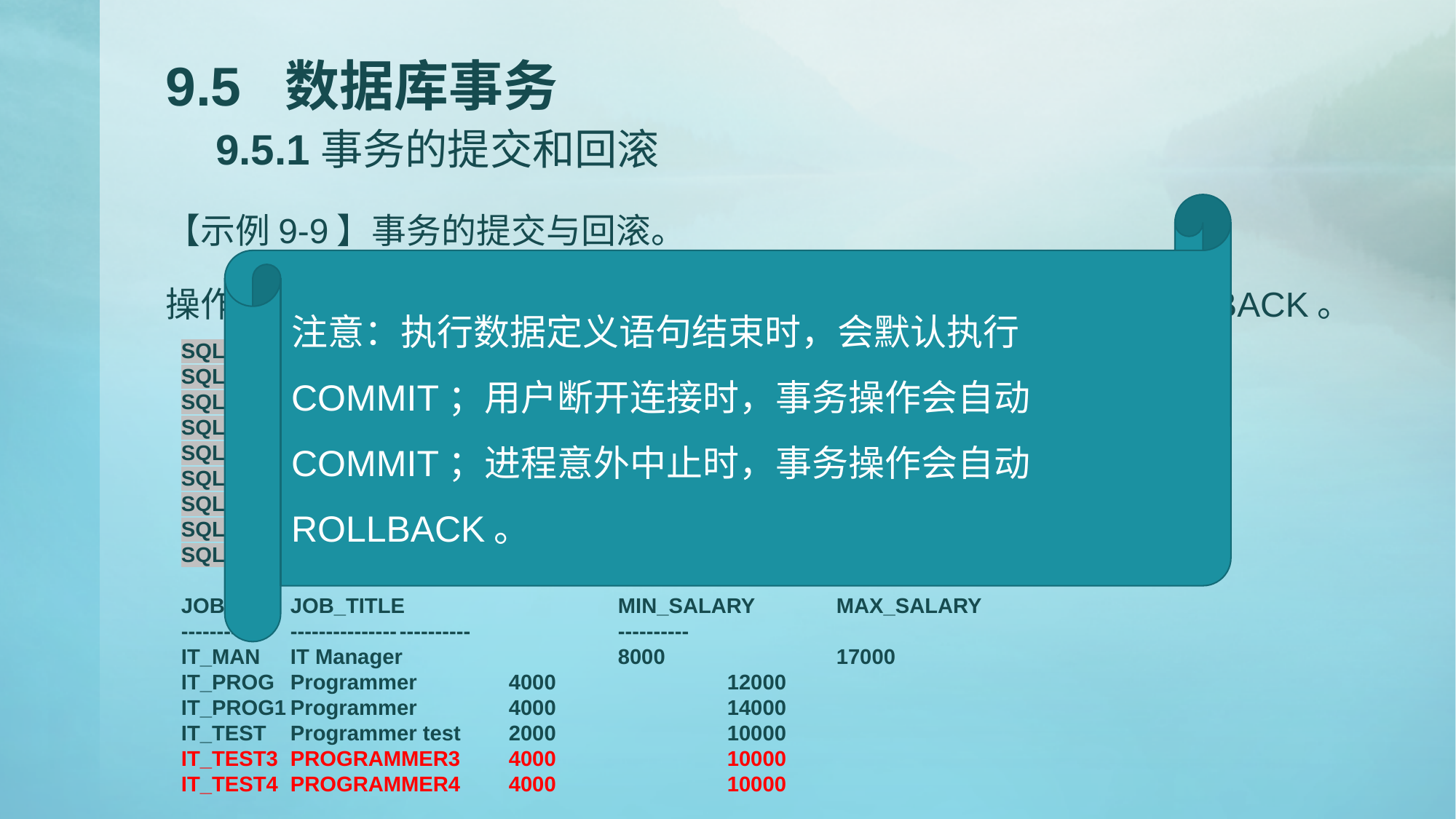

# 9.5  数据库事务 9.5.1事务的提交和回滚
【示例9-9】事务的提交与回滚。
操作hr用户中工作表jobs，插入记录过程中使用COMMIT和ROLLBACK。
注意：执行数据定义语句结束时，会默认执行COMMIT；用户断开连接时，事务操作会自动COMMIT；进程意外中止时，事务操作会自动ROLLBACK。
SQL>SELECT * FROM jobs WHERE job_id LIKE'IT%'；
SQL>INSERT INTO jobs VALUES('IT_TEST0'，'PROGRAMMER0'，4000，10000)；
SQL>INSERT INTO jobs VALUES('IT_TEST1'，'PROGRAMMER1'，4000，10000)；
SQL>INSERT INTO jobs VALUES('IT_TEST2'，'PROGRAMMER2'，4000，10000)；
SQL>ROLLBACK； --回滚
SQL>INSERT INTO jobs VALUES('IT_TEST3'，'PROGRAMMER3'，4000，10000)；
SQL>INSERT INTO jobs VALUES('IT_TEST4'，'PROGRAMMER4'，4000，10000)；
SQL>COMMIT； --提交
SQL>SELECT * FROM jobs WHERE job_id LIKE 'IT%'；

JOB_ID	JOB_TITLE		MIN_SALARY	MAX_SALARY
----------	---------------	----------		----------
IT_MAN	IT Manager		8000		17000
IT_PROG	Programmer	4000		12000
IT_PROG1	Programmer	4000		14000
IT_TEST	Programmer test	2000		10000
IT_TEST3	PROGRAMMER3	4000		10000
IT_TEST4	PROGRAMMER4	4000		10000